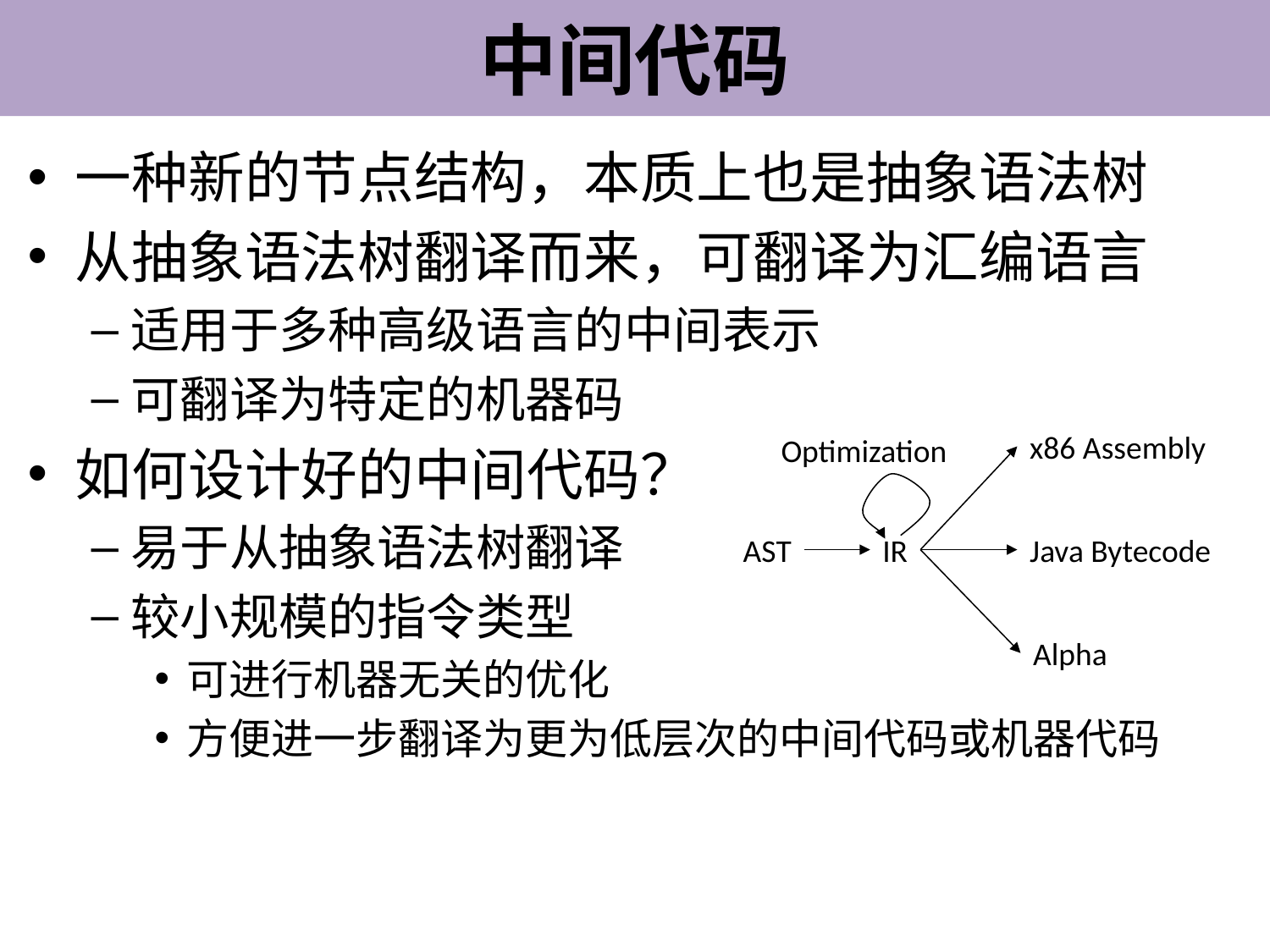

# 中间代码
一种新的节点结构，本质上也是抽象语法树
从抽象语法树翻译而来，可翻译为汇编语言
适用于多种高级语言的中间表示
可翻译为特定的机器码
如何设计好的中间代码？
易于从抽象语法树翻译
较小规模的指令类型
可进行机器无关的优化
方便进一步翻译为更为低层次的中间代码或机器代码

x86 Assembly
Optimization

AST
IR
Java Bytecode
Alpha
5